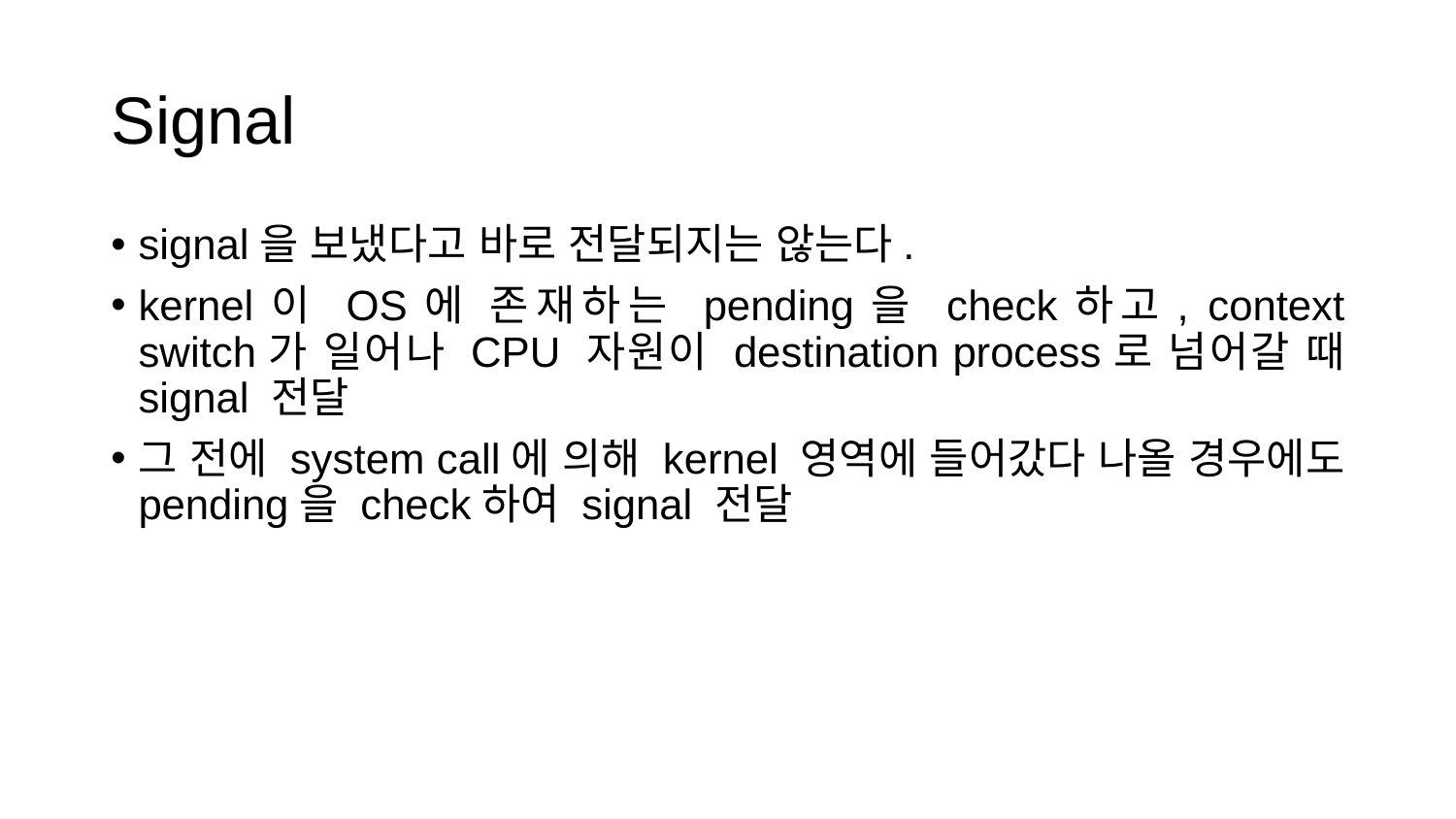

Signal
signal을 보냈다고 바로 전달되지는 않는다.
kernel이 OS에 존재하는 pending을 check하고, context switch가 일어나 CPU 자원이 destination process로 넘어갈 때 signal 전달
그 전에 system call에 의해 kernel 영역에 들어갔다 나올 경우에도 pending을 check하여 signal 전달